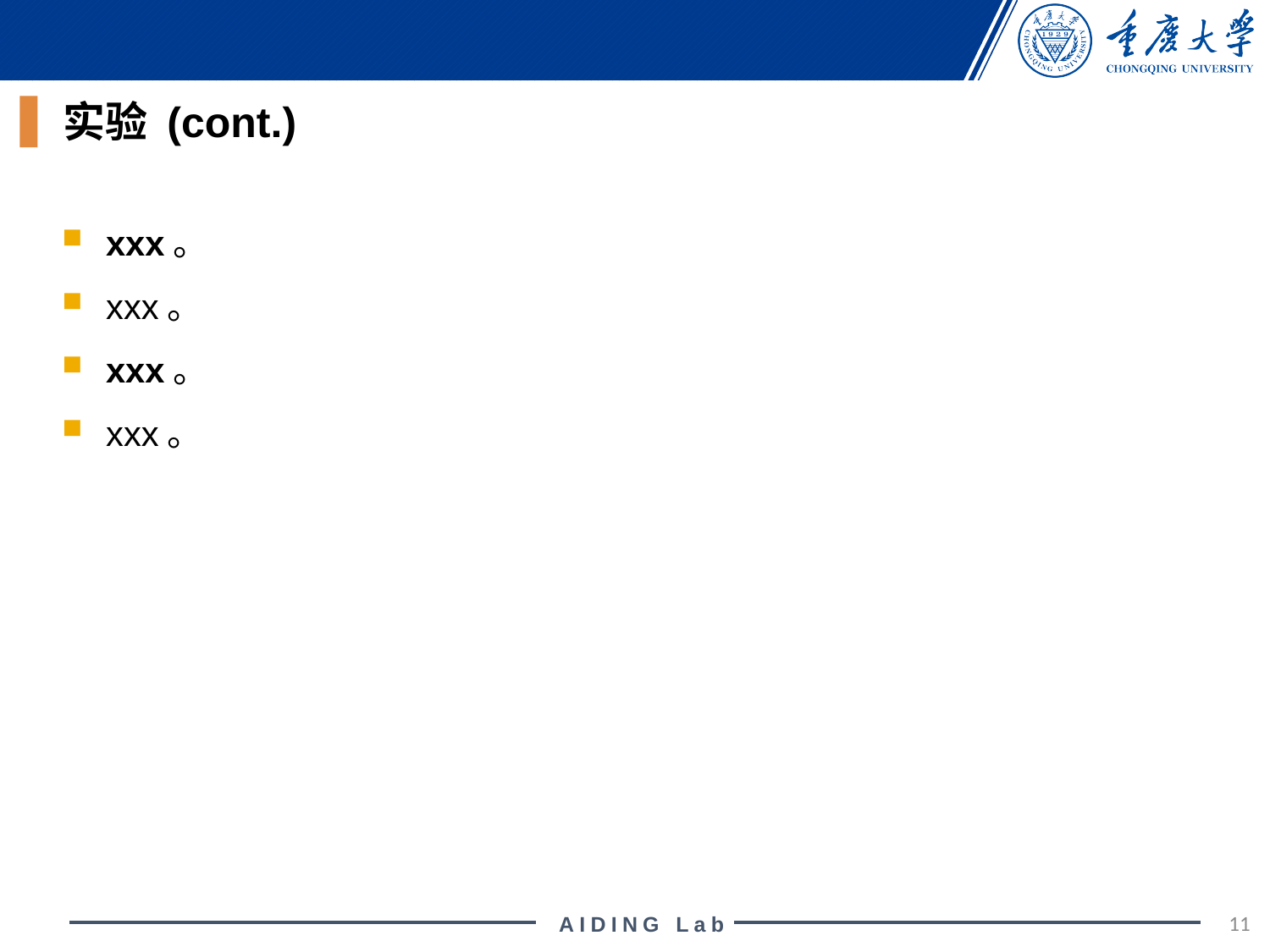

实验 (cont.)
xxx。
xxx。
xxx。
xxx。
11